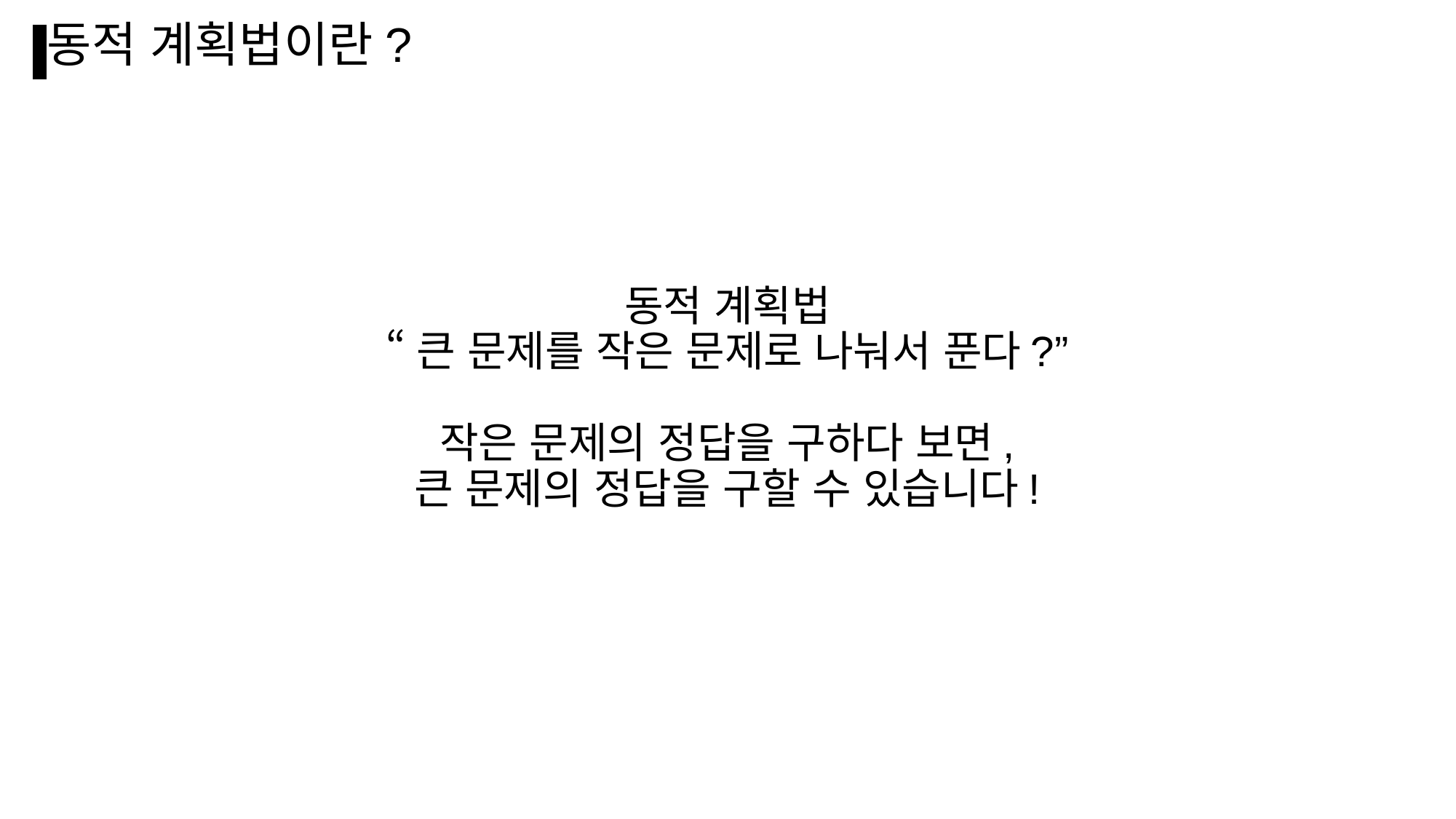

동적 계획법이란?

동적 계획법
“큰 문제를 작은 문제로 나눠서 푼다?”

작은 문제의 정답을 구하다 보면,
큰 문제의 정답을 구할 수 있습니다!